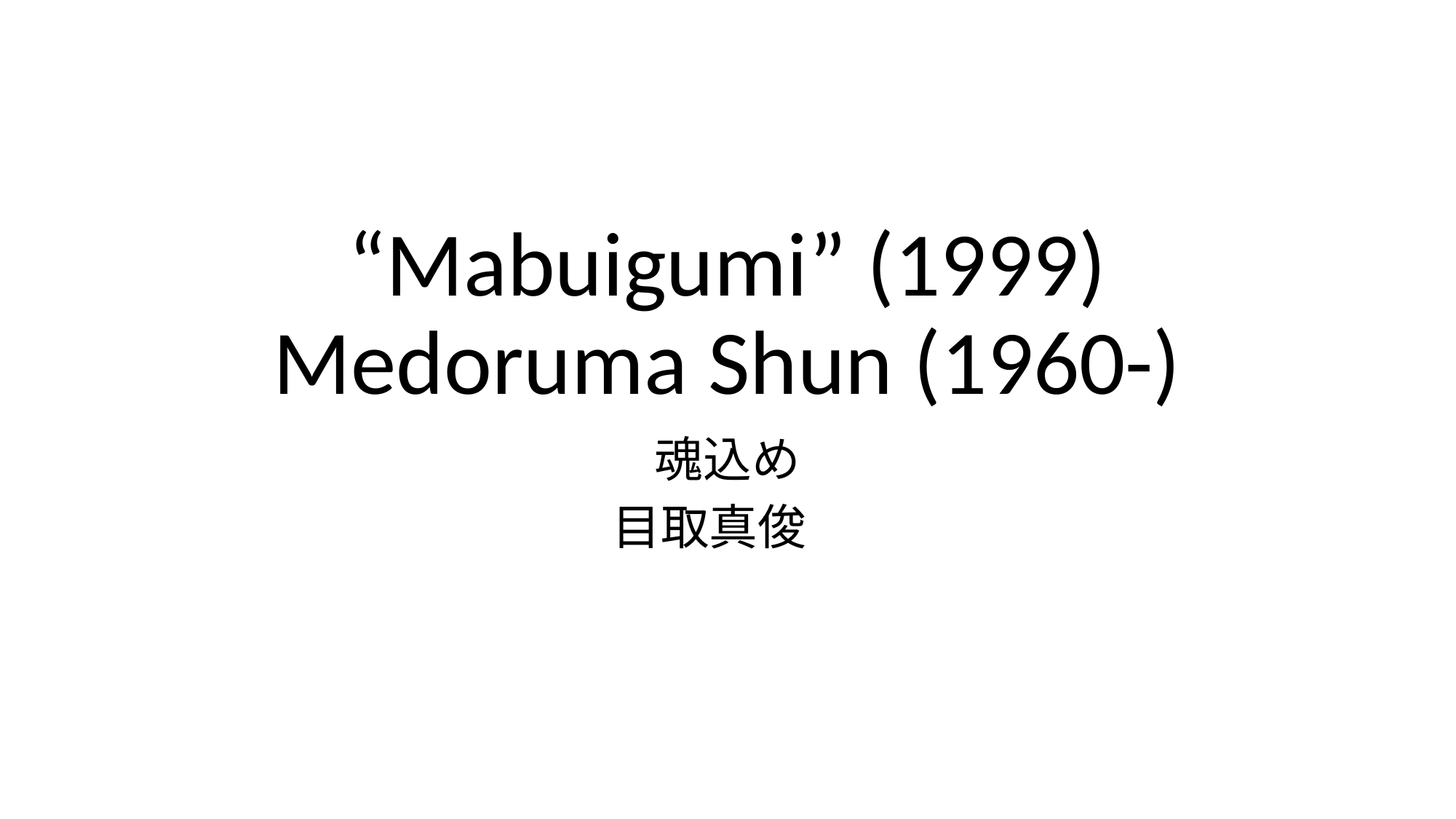

# “Mabuigumi” (1999) Medoruma Shun (1960-)
魂込め
目取真俊